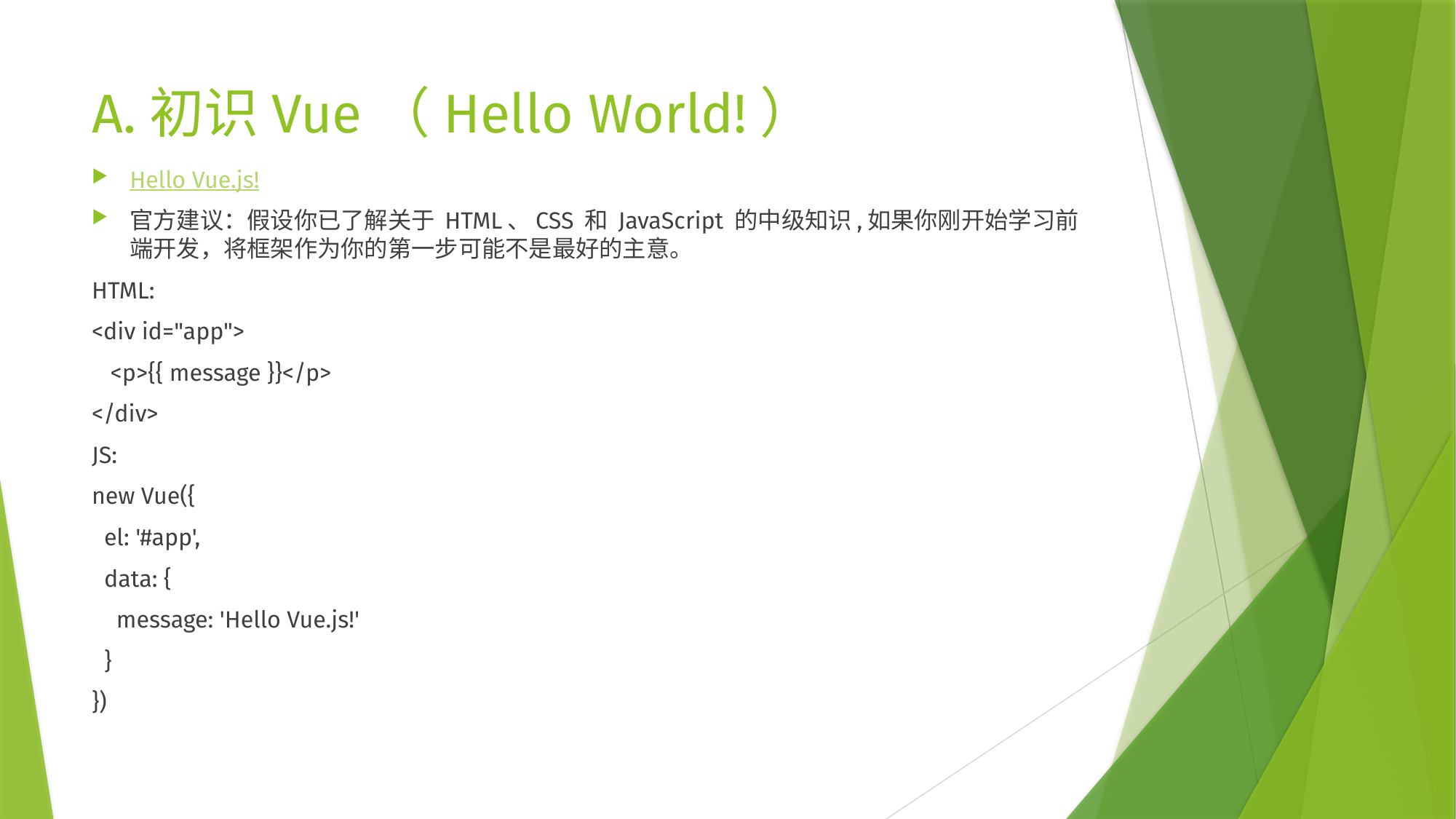

# A.初识Vue（Hello World!）
Hello Vue.js!
官方建议：假设你已了解关于 HTML、CSS 和 JavaScript 的中级知识,如果你刚开始学习前端开发，将框架作为你的第一步可能不是最好的主意。
HTML:
<div id="app">
   <p>{{ message }}</p>
</div>
JS:
new Vue({
  el: '#app',
  data: {
    message: 'Hello Vue.js!'
  }
})